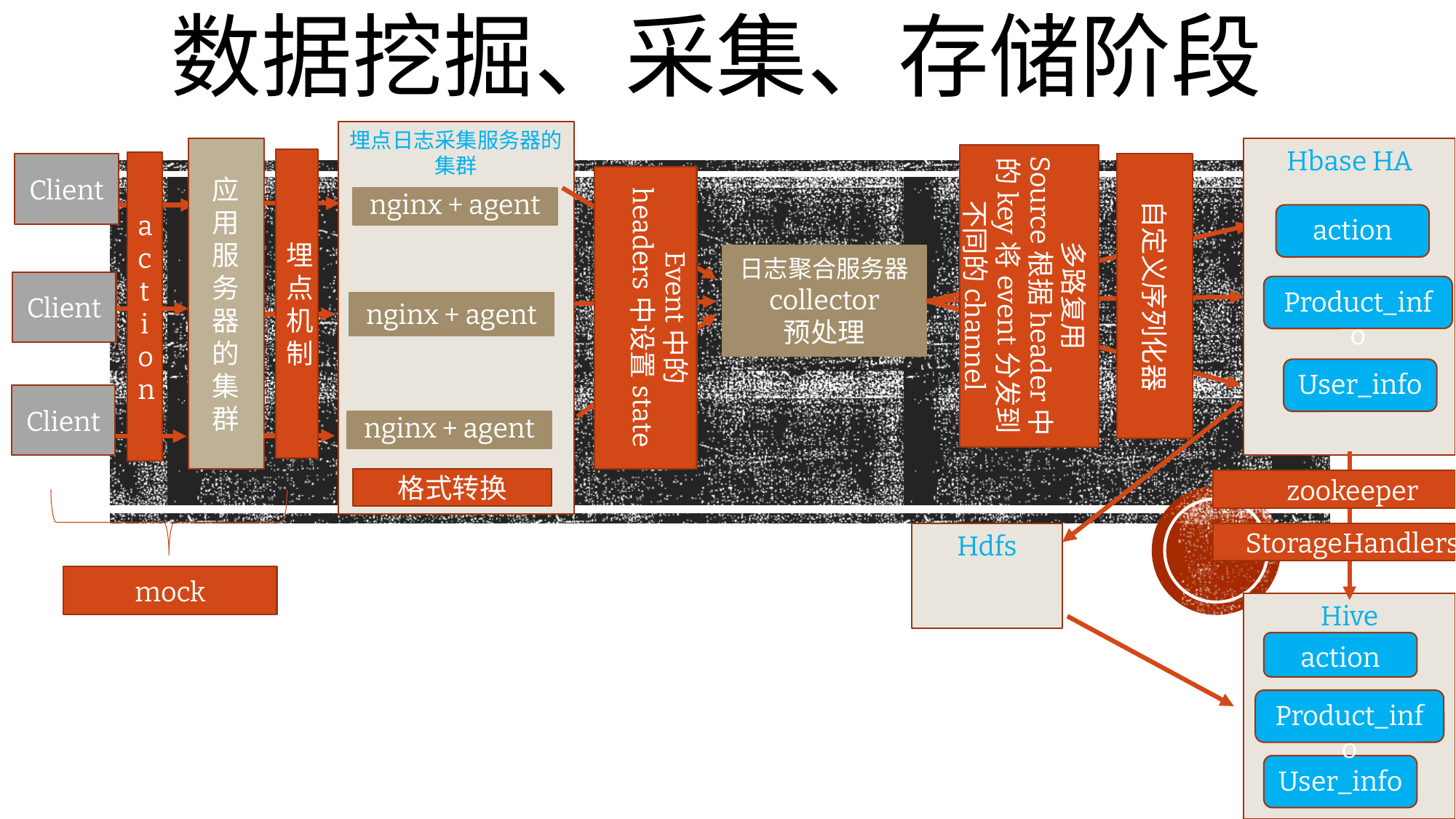

# 数据挖掘、采集、存储阶段
埋点日志采集服务器的集群
应用服务器的集群
Hbase HA
多路复用
Source根据header中的key将event分发到不同的channel
埋点机制
action
Client
自定义序列化器
Event中的
headers中设置state

nginx + agent
action

日志聚合服务器
collector
预处理
Client
Product_info

nginx + agent
User_info

Client

nginx + agent
格式转换
zookeeper
Hdfs
StorageHandlers
mock
Hive
action
Product_info

User_info